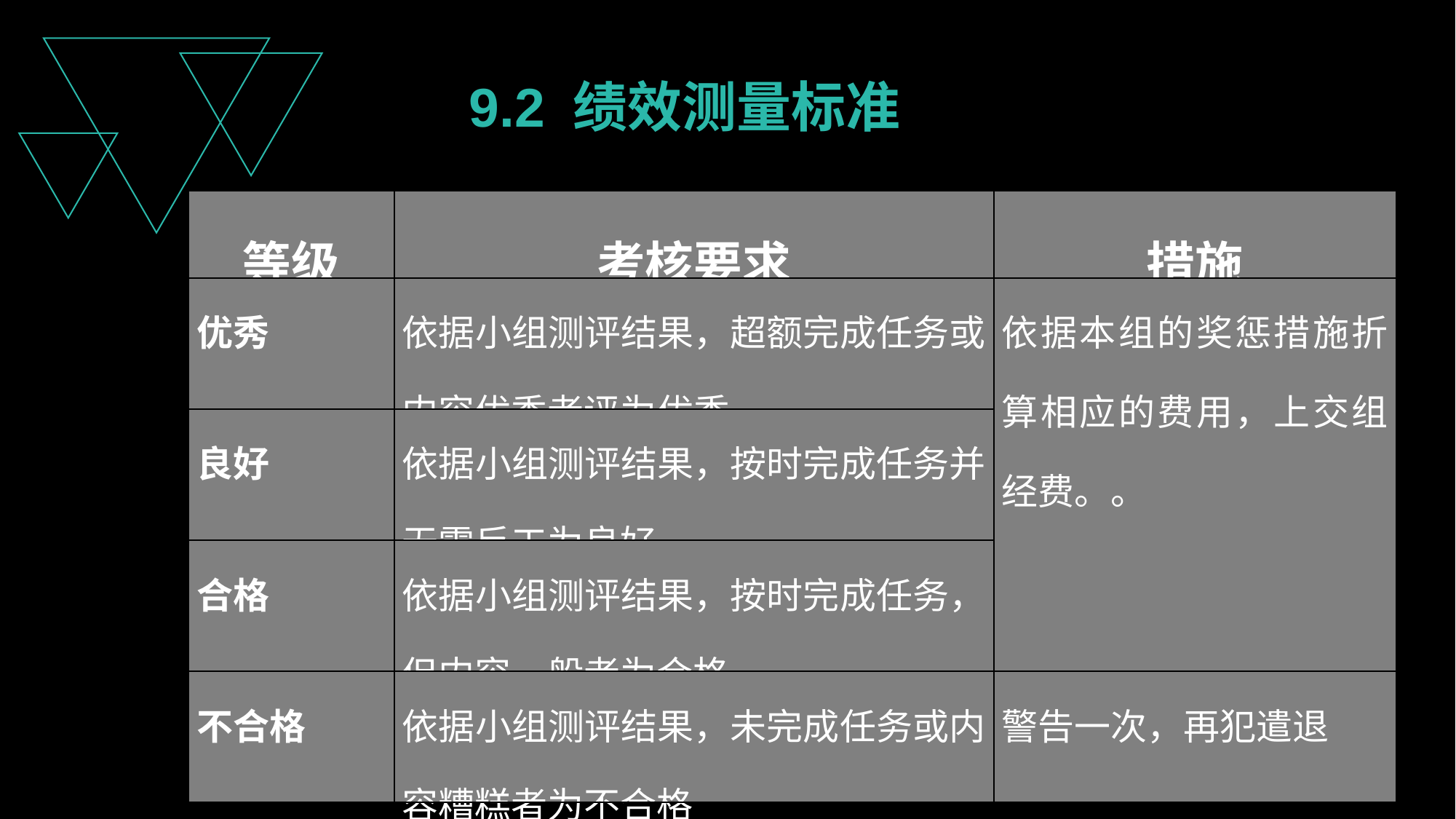

9.2 绩效测量标准

| 等级 | 考核要求 | 措施 |
| --- | --- | --- |
| 优秀 | 依据小组测评结果，超额完成任务或内容优秀者评为优秀 | 依据本组的奖惩措施折算相应的费用，上交组经费。。 |
| 良好 | 依据小组测评结果，按时完成任务并无需反工为良好 |  |
| 合格 | 依据小组测评结果，按时完成任务，但内容一般者为合格 |  |
| 不合格 | 依据小组测评结果，未完成任务或内容糟糕者为不合格 | 警告一次，再犯遣退 |